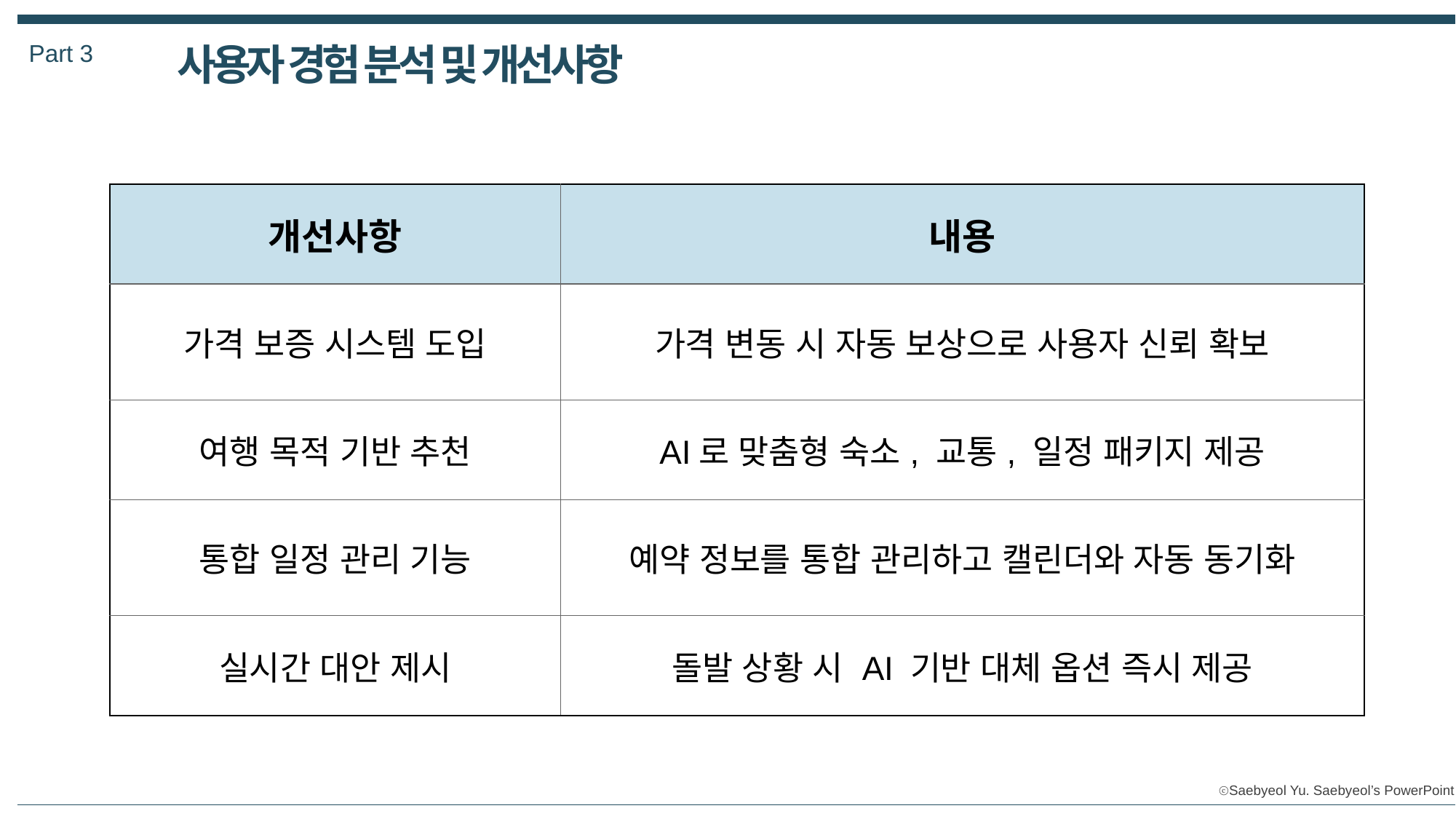

Part 3
사용자 경험 분석 및 개선사항
| 개선사항 | 내용 |
| --- | --- |
| 가격 보증 시스템 도입 | 가격 변동 시 자동 보상으로 사용자 신뢰 확보 |
| 여행 목적 기반 추천 | AI로 맞춤형 숙소, 교통, 일정 패키지 제공 |
| 통합 일정 관리 기능 | 예약 정보를 통합 관리하고 캘린더와 자동 동기화 |
| 실시간 대안 제시 | 돌발 상황 시 AI 기반 대체 옵션 즉시 제공 |